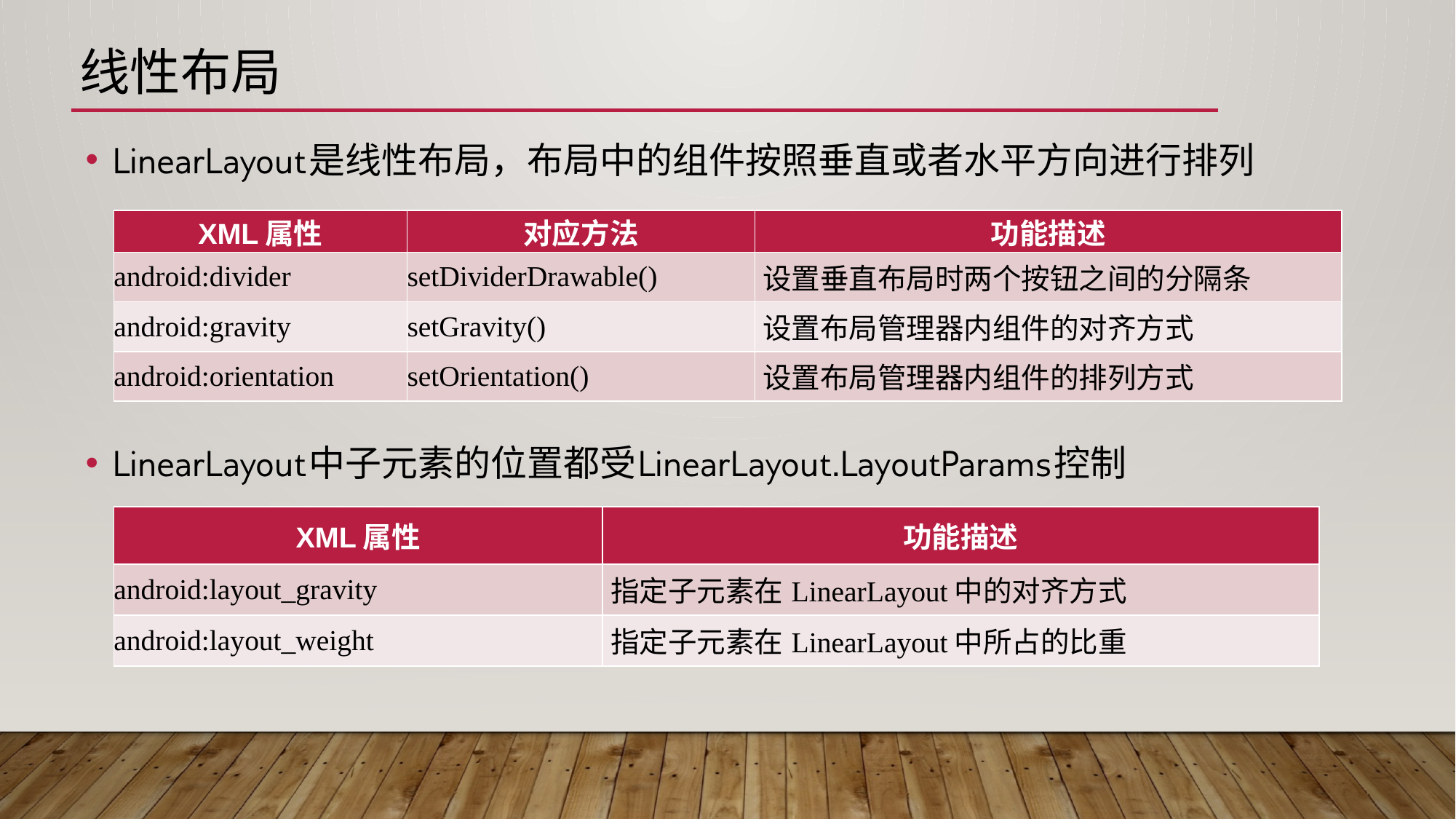

# 线性布局
LinearLayout是线性布局，布局中的组件按照垂直或者水平方向进行排列

LinearLayout中子元素的位置都受LinearLayout.LayoutParams控制
| XML属性 | 对应方法 | 功能描述 |
| --- | --- | --- |
| android:divider | setDividerDrawable() | 设置垂直布局时两个按钮之间的分隔条 |
| android:gravity | setGravity() | 设置布局管理器内组件的对齐方式 |
| android:orientation | setOrientation() | 设置布局管理器内组件的排列方式 |
| XML属性 | 功能描述 |
| --- | --- |
| android:layout\_gravity | 指定子元素在LinearLayout中的对齐方式 |
| android:layout\_weight | 指定子元素在LinearLayout中所占的比重 |